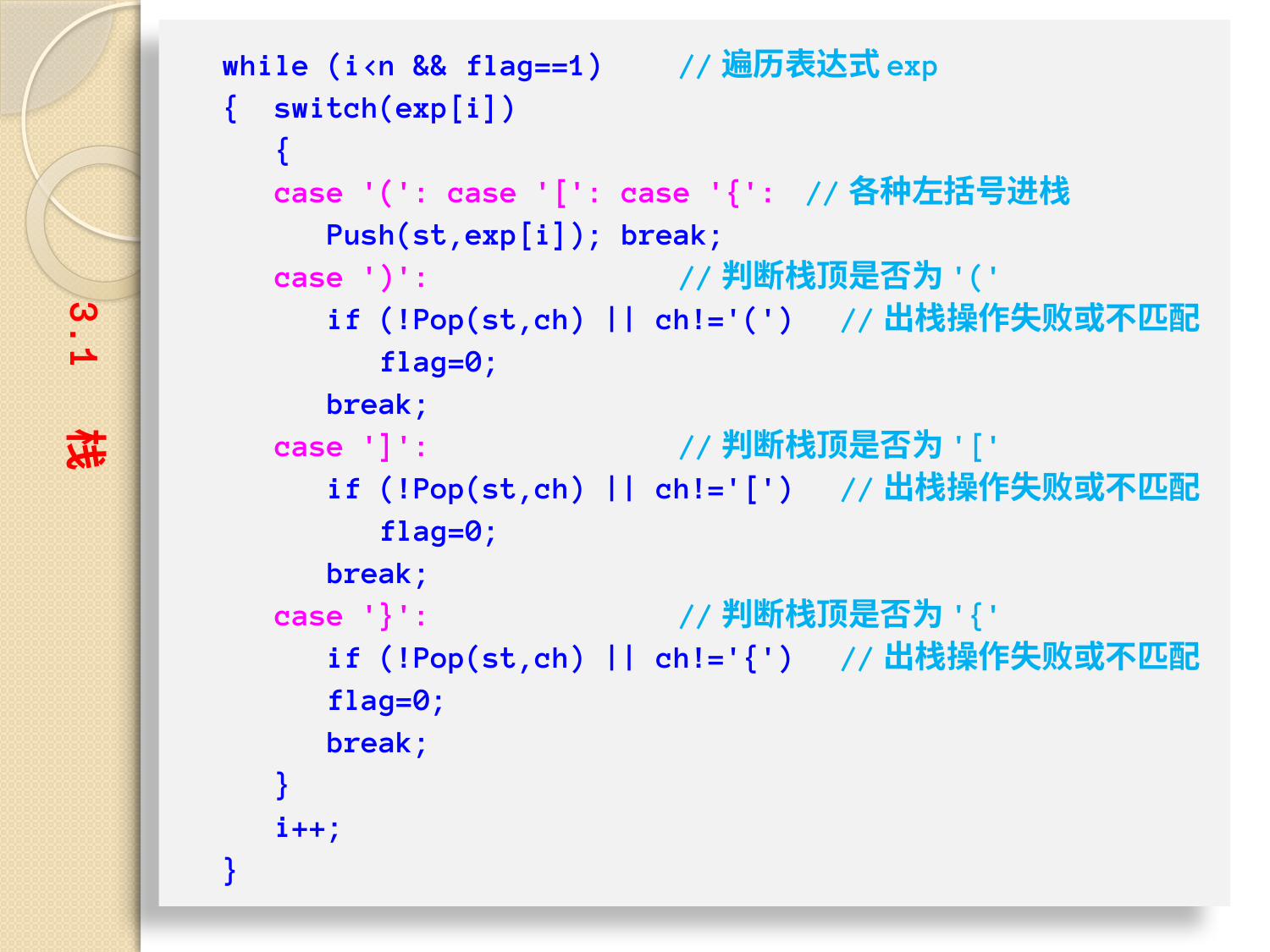

while (i<n && flag==1)	//遍历表达式exp
   {  switch(exp[i])
      {
      case '(': case '[': case '{':	//各种左括号进栈
         Push(st,exp[i]); break;
      case ')':		//判断栈顶是否为'('
         if (!Pop(st,ch) || ch!='(')	  //出栈操作失败或不匹配
            flag=0;
         break;
      case ']':		//判断栈顶是否为'['
         if (!Pop(st,ch) || ch!='[')	  //出栈操作失败或不匹配
            flag=0;
         break;
      case '}':		//判断栈顶是否为'{'
         if (!Pop(st,ch) || ch!='{')	  //出栈操作失败或不匹配
         flag=0;
         break;
      }
      i++;
   }
3.1  栈